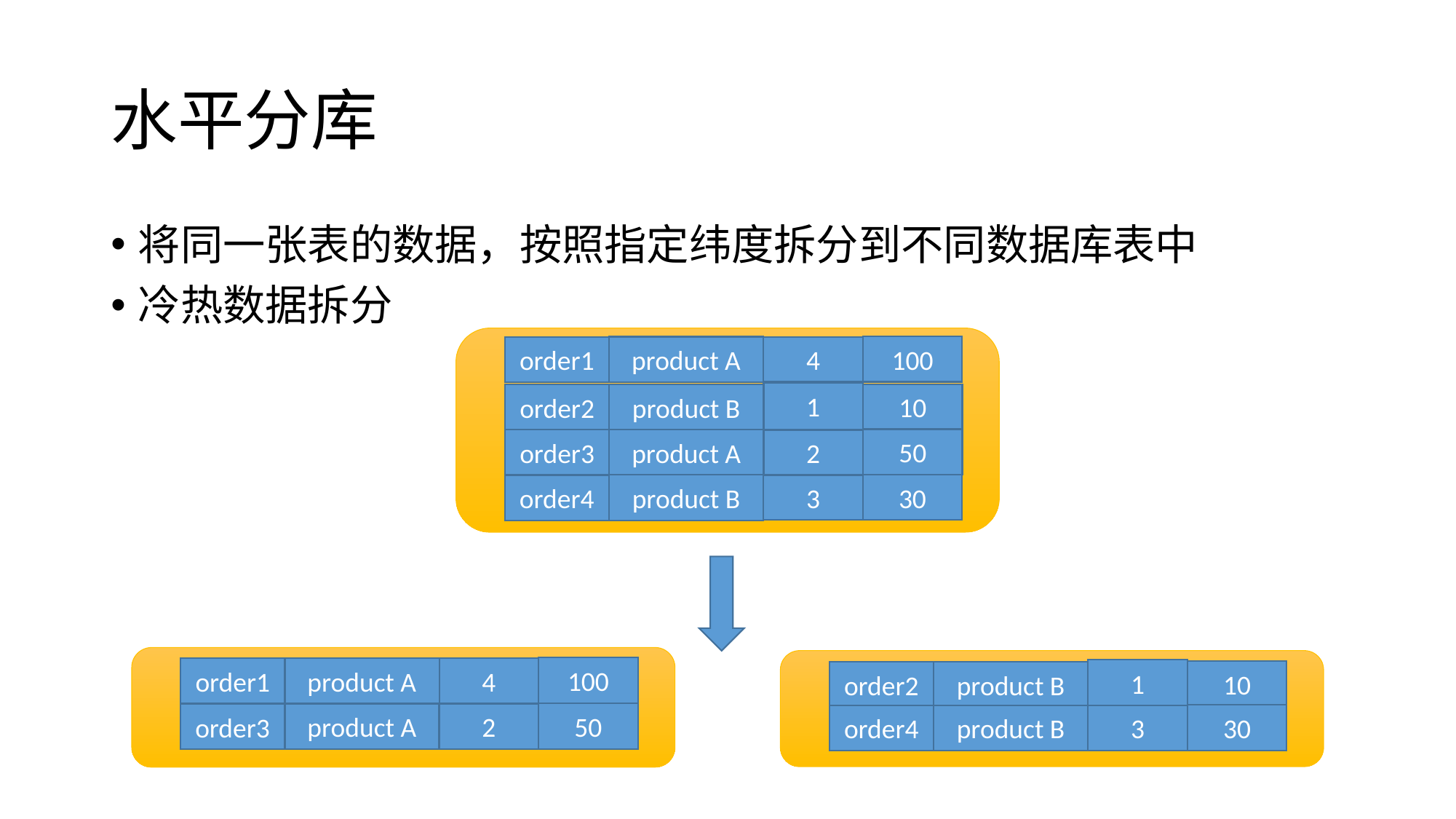

# 水平分库
将同一张表的数据，按照指定纬度拆分到不同数据库表中
冷热数据拆分

100
order1
product A
4
1
10
order2
product B
50
order3
product A
2
30
order4
product B
3

100
order1
product A
4
1
10
order2
product B
50
order3
product A
2
30
order4
product B
3